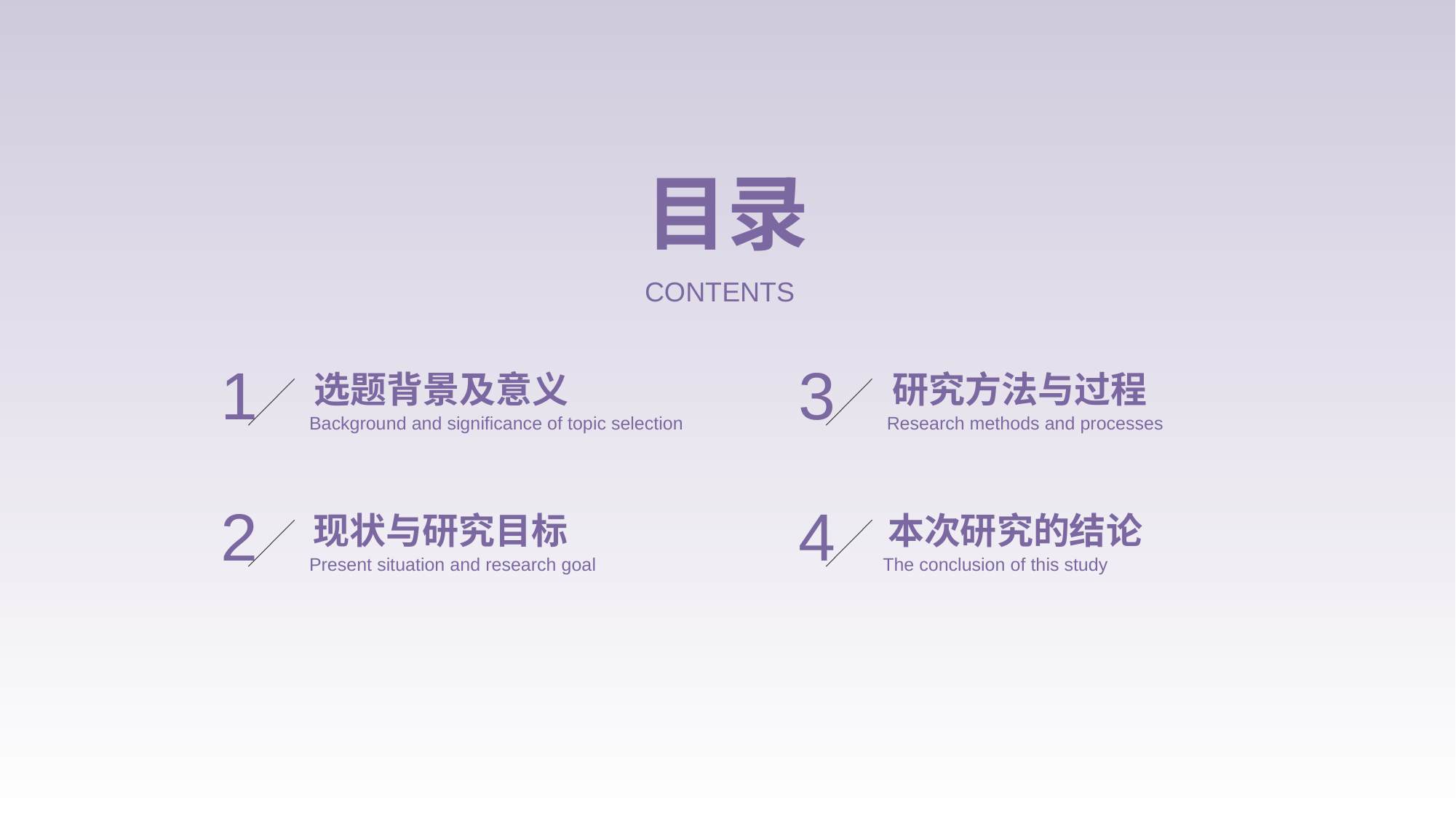

目录
CONTENTS
1
3
选题背景及意义
研究方法与过程
Background and significance of topic selection
Research methods and processes
4
2
本次研究的结论
现状与研究目标
The conclusion of this study
Present situation and research goal